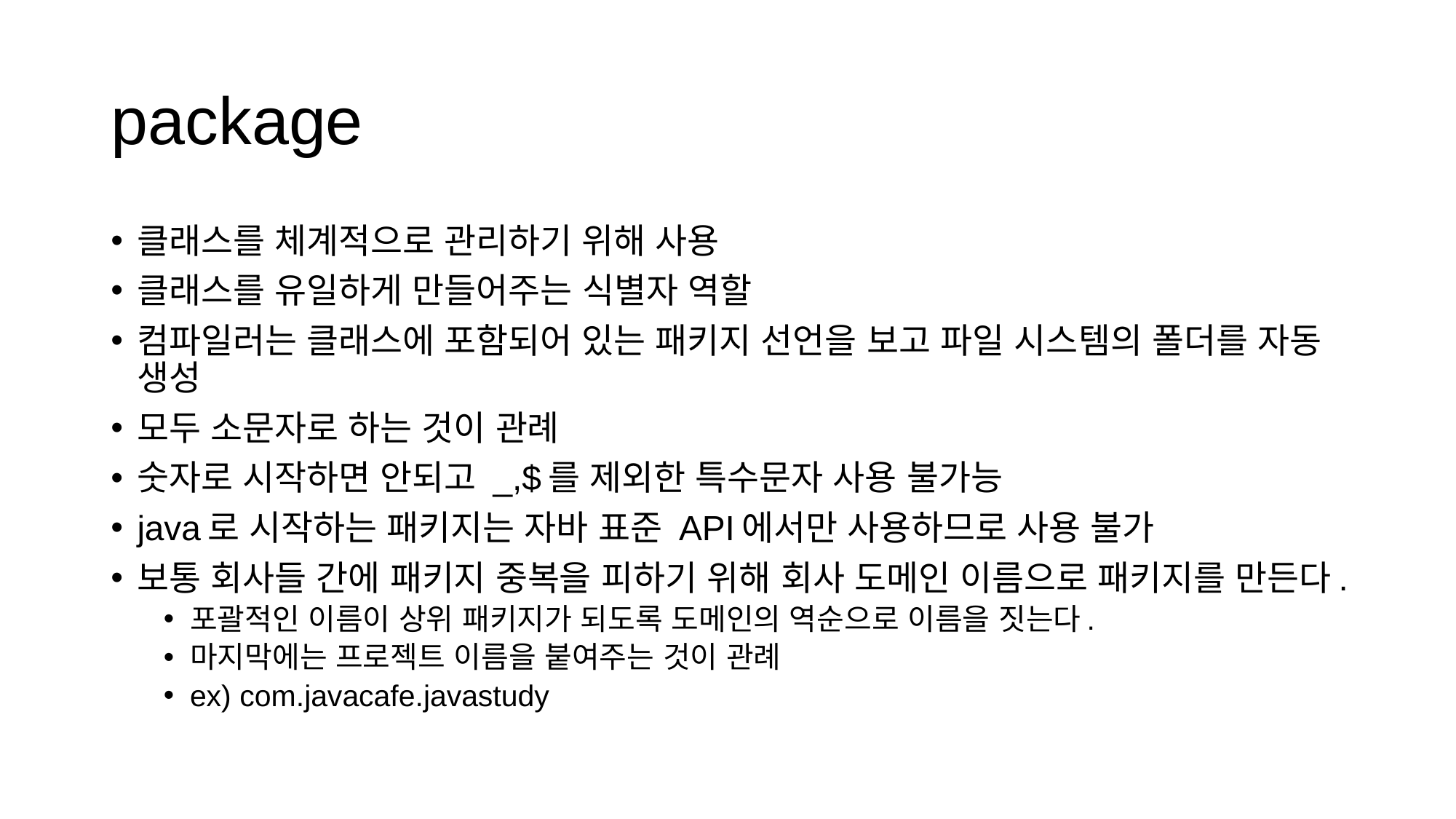

# package
클래스를 체계적으로 관리하기 위해 사용
클래스를 유일하게 만들어주는 식별자 역할
컴파일러는 클래스에 포함되어 있는 패키지 선언을 보고 파일 시스템의 폴더를 자동 생성
모두 소문자로 하는 것이 관례
숫자로 시작하면 안되고 _,$를 제외한 특수문자 사용 불가능
java로 시작하는 패키지는 자바 표준 API에서만 사용하므로 사용 불가
보통 회사들 간에 패키지 중복을 피하기 위해 회사 도메인 이름으로 패키지를 만든다.
포괄적인 이름이 상위 패키지가 되도록 도메인의 역순으로 이름을 짓는다.
마지막에는 프로젝트 이름을 붙여주는 것이 관례
ex) com.javacafe.javastudy